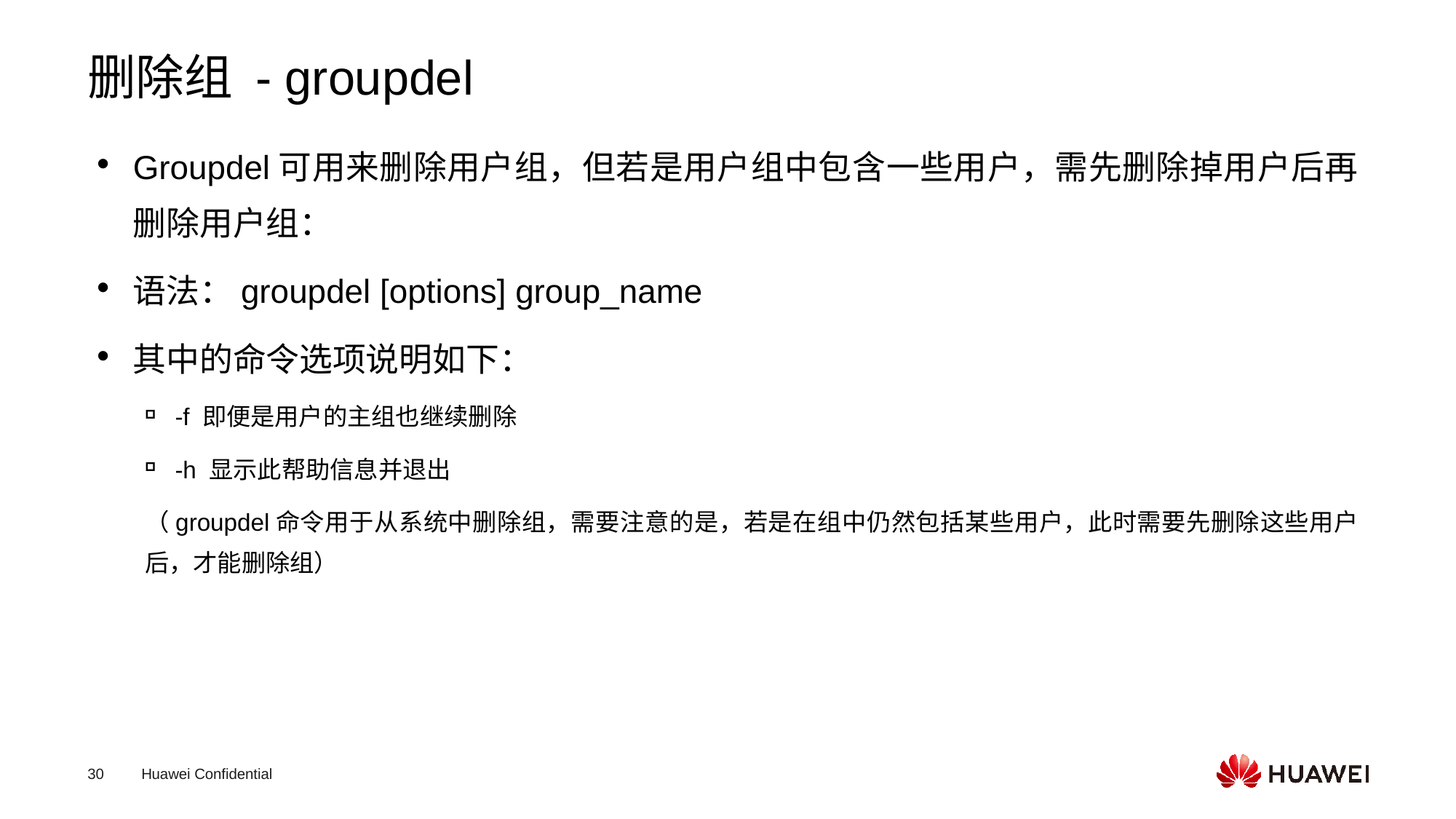

# 删除组 - groupdel
Groupdel可用来删除用户组，但若是用户组中包含一些用户，需先删除掉用户后再删除用户组：
语法：groupdel [options] group_name
其中的命令选项说明如下：
-f 即便是用户的主组也继续删除
-h 显示此帮助信息并退出
（groupdel命令用于从系统中删除组，需要注意的是，若是在组中仍然包括某些用户，此时需要先删除这些用户后，才能删除组）